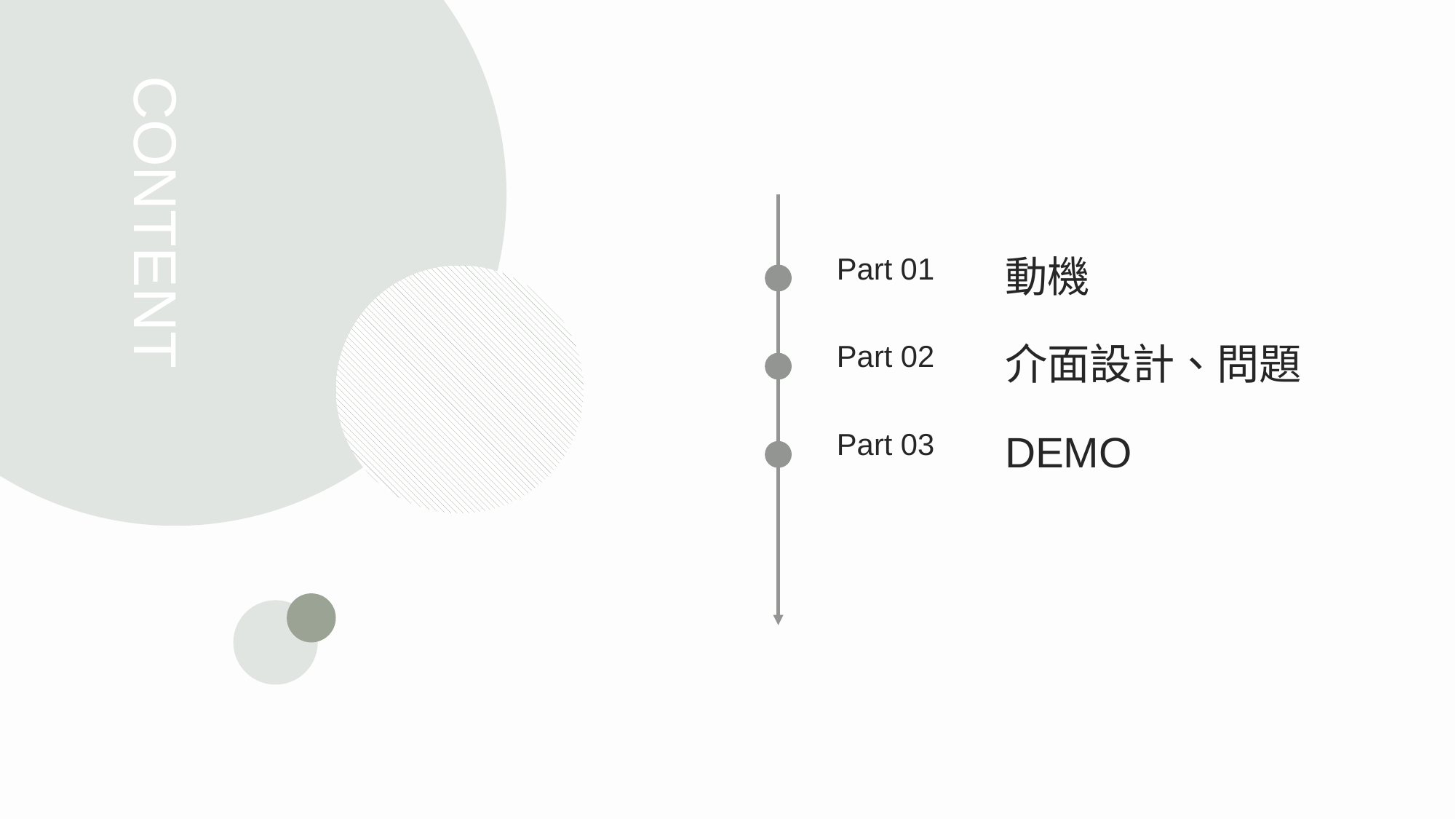

https://www.ypppt.com/
CONTENT

Part 01
動機

Part 02
介面設計、問題
Part 03
DEMO